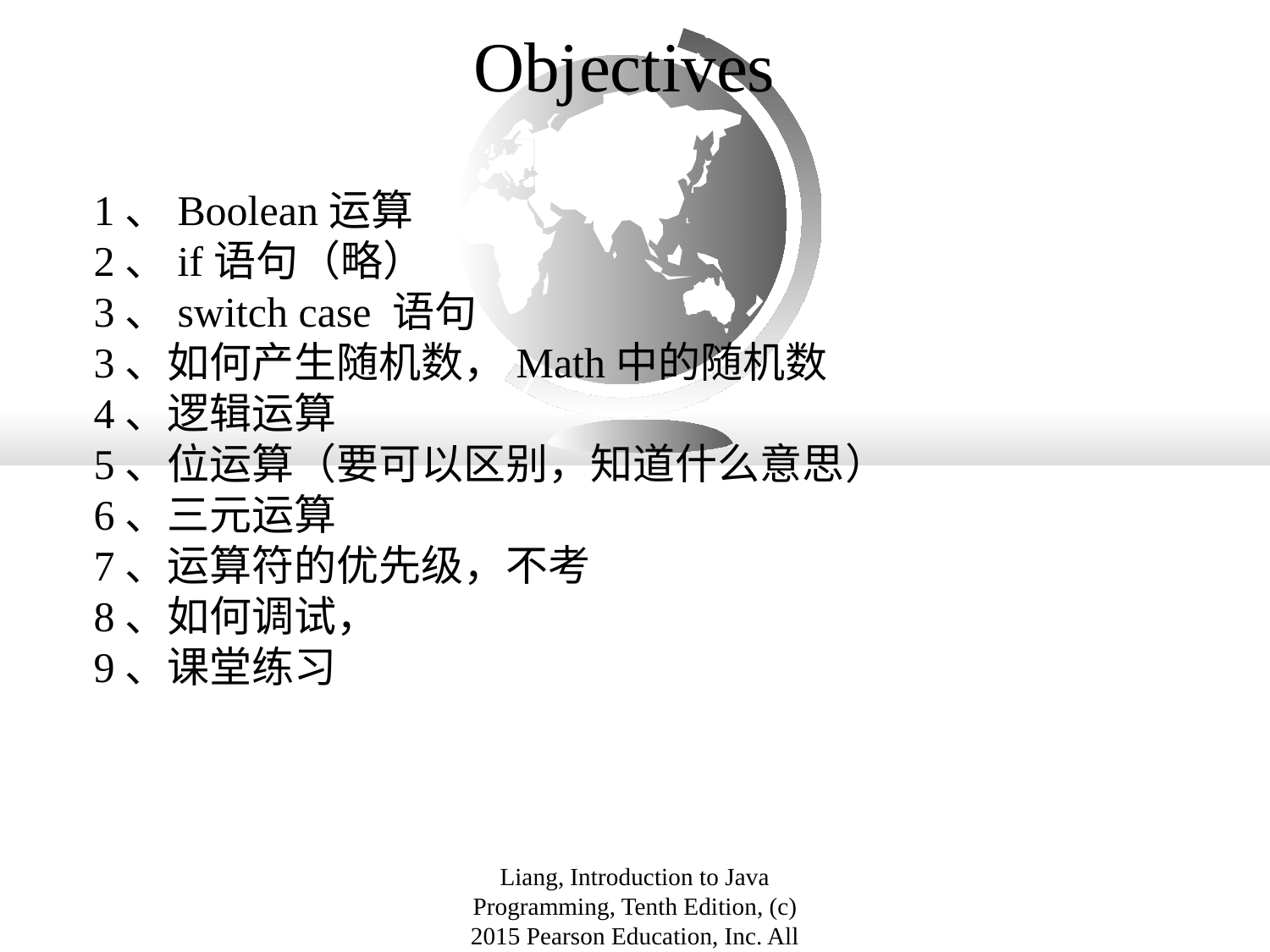

# Objectives

1、Boolean运算
2、if语句（略）
3、switch case 语句
3、如何产生随机数，Math中的随机数
4、逻辑运算
5、位运算（要可以区别，知道什么意思）
6、三元运算
7、运算符的优先级，不考
8、如何调试，
9、课堂练习
Liang, Introduction to Java Programming, Tenth Edition, (c) 2015 Pearson Education, Inc. All rights reserved.
3